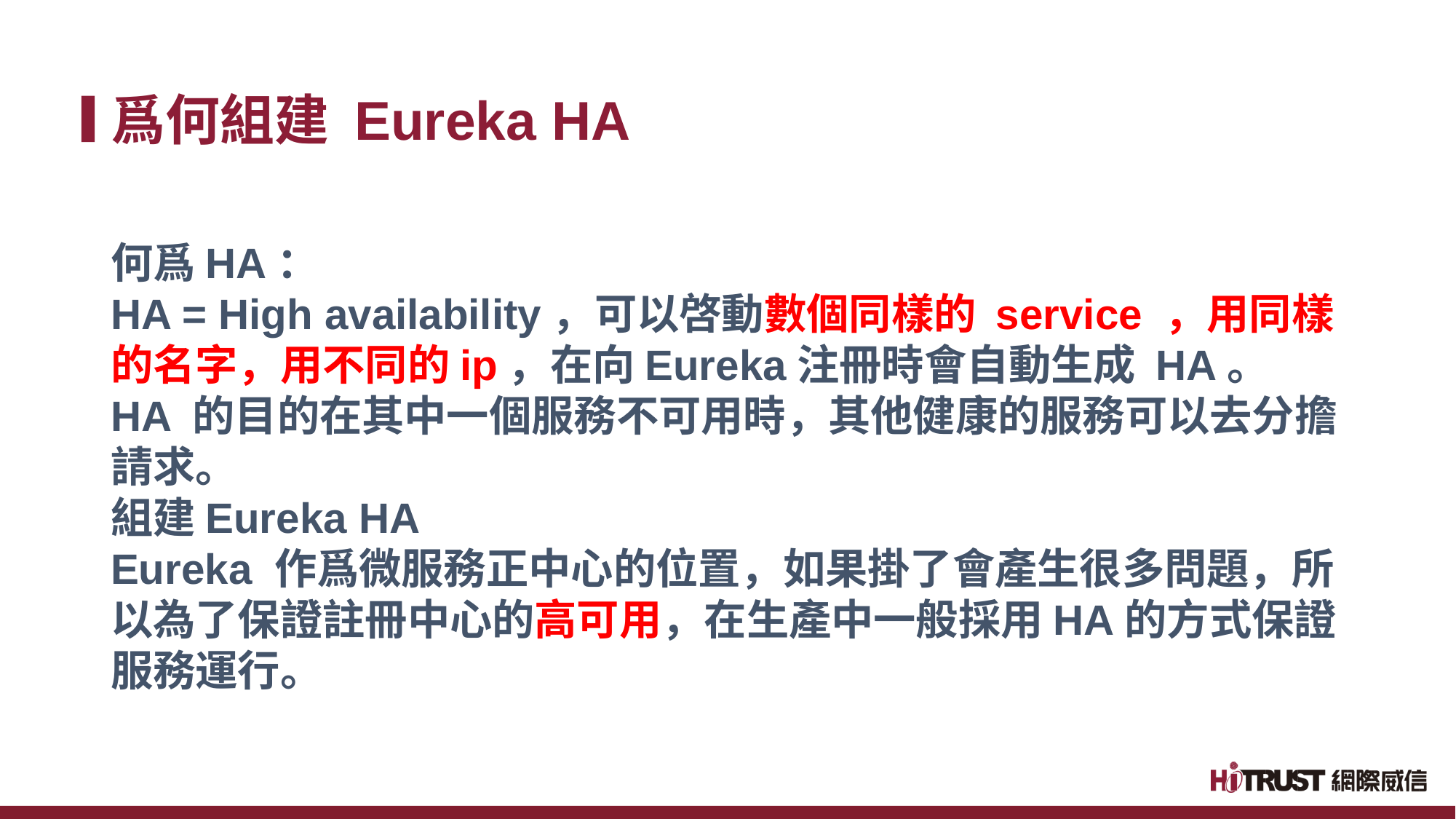

爲何組建 Eureka HA

何爲HA：
HA = High availability，可以啓動數個同樣的 service ，用同樣的名字，用不同的ip，在向Eureka注冊時會自動生成 HA。
HA 的目的在其中一個服務不可用時，其他健康的服務可以去分擔請求。
組建Eureka HA
Eureka 作爲微服務正中心的位置，如果掛了會產生很多問題，所以為了保證註冊中心的高可用，在生產中一般採用HA的方式保證服務運行。